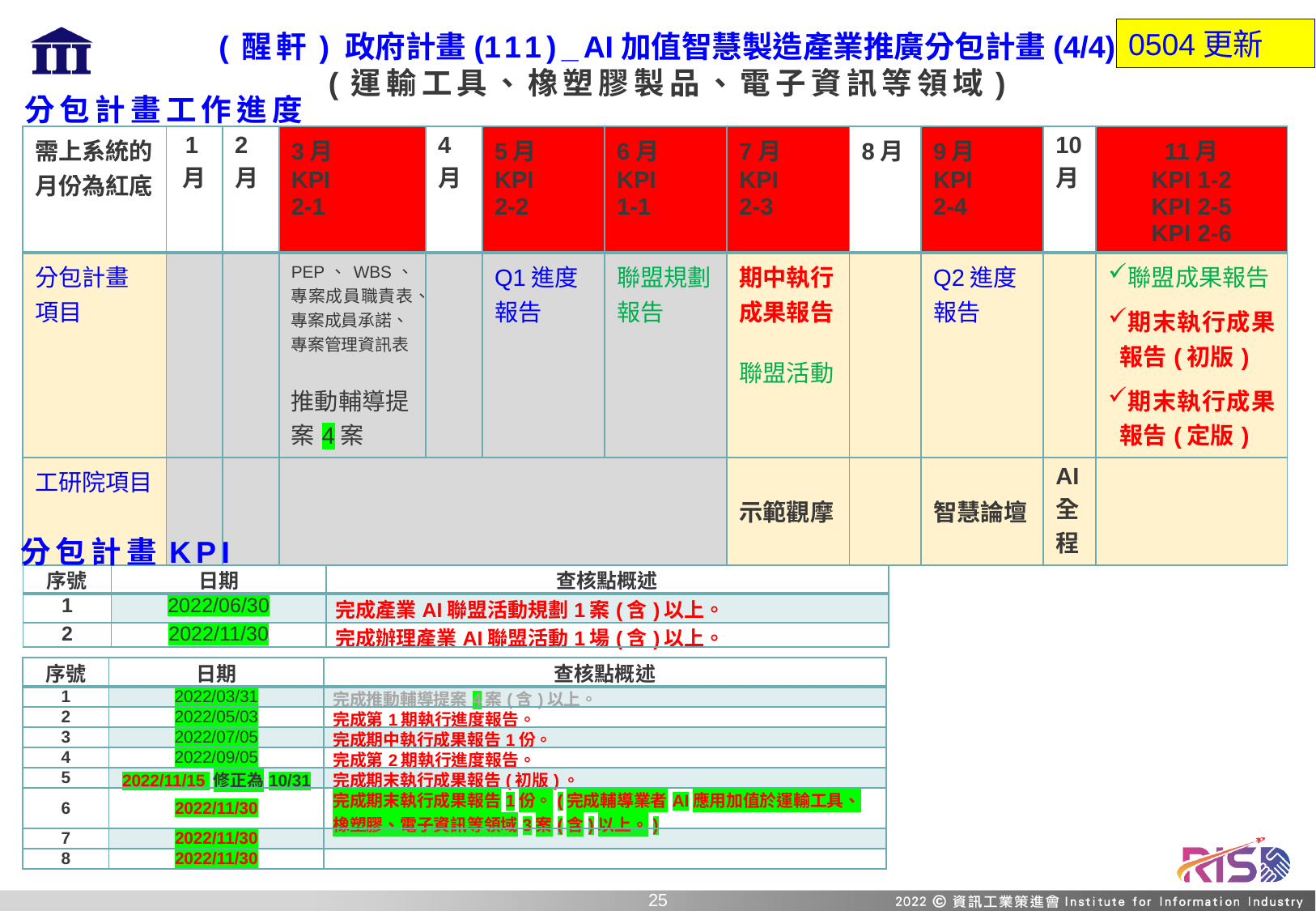

25
0504更新
# (醒軒) 政府計畫(111)_AI加值智慧製造產業推廣分包計畫(4/4) (運輸工具、橡塑膠製品、電子資訊等領域)
分包計畫工作進度
| 需上系統的月份為紅底 | 1月 | 2月 | 3月 KPI 2-1 | 4月 | 5月 KPI 2-2 | 6月 KPI 1-1 | 7月 KPI 2-3 | 8月 | 9月 KPI 2-4 | 10月 | 11月 KPI 1-2 KPI 2-5 KPI 2-6 |
| --- | --- | --- | --- | --- | --- | --- | --- | --- | --- | --- | --- |
| 分包計畫 項目 |  |  | PEP、WBS、專案成員職責表、專案成員承諾、 專案管理資訊表 推動輔導提案4案 |  | Q1進度報告 | 聯盟規劃報告 | 期中執行成果報告 聯盟活動 |  | Q2進度報告 |  | 聯盟成果報告 期末執行成果報告(初版) 期末執行成果報告(定版) |
| 工研院項目 |  |  |  |  |  |  | 示範觀摩 |  | 智慧論壇 | AI全程 |  |
分包計畫KPI
| 序號 | 日期 | 查核點概述 |
| --- | --- | --- |
| 1 | 2022/06/30 | 完成產業AI聯盟活動規劃1案(含)以上。 |
| 2 | 2022/11/30 | 完成辦理產業AI聯盟活動1場(含)以上。 |
| 序號 | 日期 | 查核點概述 |
| --- | --- | --- |
| 1 | 2022/03/31 | 完成推動輔導提案4案(含)以上。 |
| 2 | 2022/05/03 | 完成第1期執行進度報告。 |
| 3 | 2022/07/05 | 完成期中執行成果報告1份。 |
| 4 | 2022/09/05 | 完成第2期執行進度報告。 |
| 5 | 2022/11/15 修正為10/31 | 完成期末執行成果報告(初版)。 |
| 6 | 2022/11/30 | 完成期末執行成果報告1份。(完成輔導業者AI應用加值於運輸工具、橡塑膠、電子資訊等領域3案(含)以上。) |
| 7 | 2022/11/30 |  |
| 8 | 2022/11/30 |  |